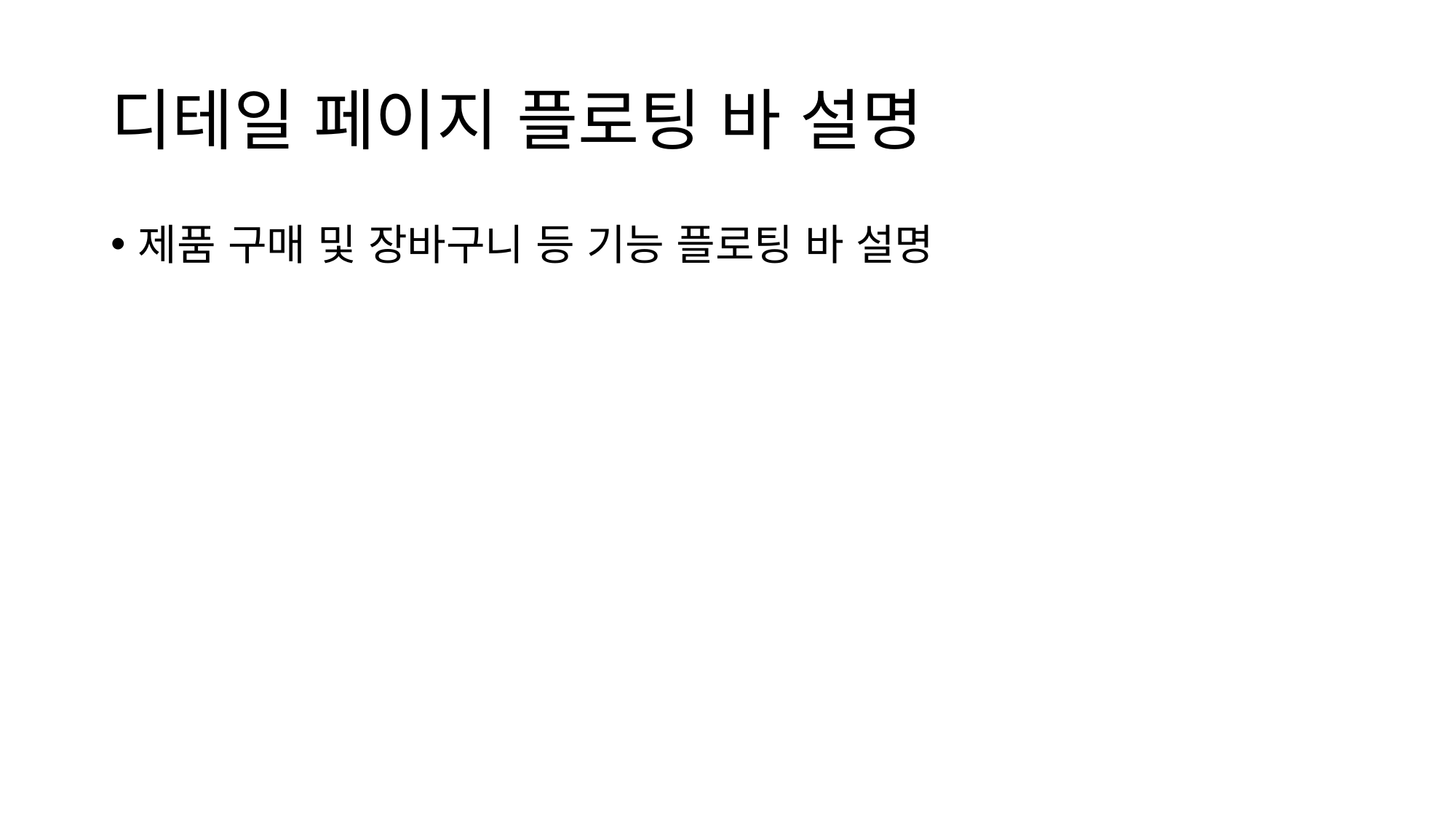

# 디테일 페이지 플로팅 바 설명
제품 구매 및 장바구니 등 기능 플로팅 바 설명